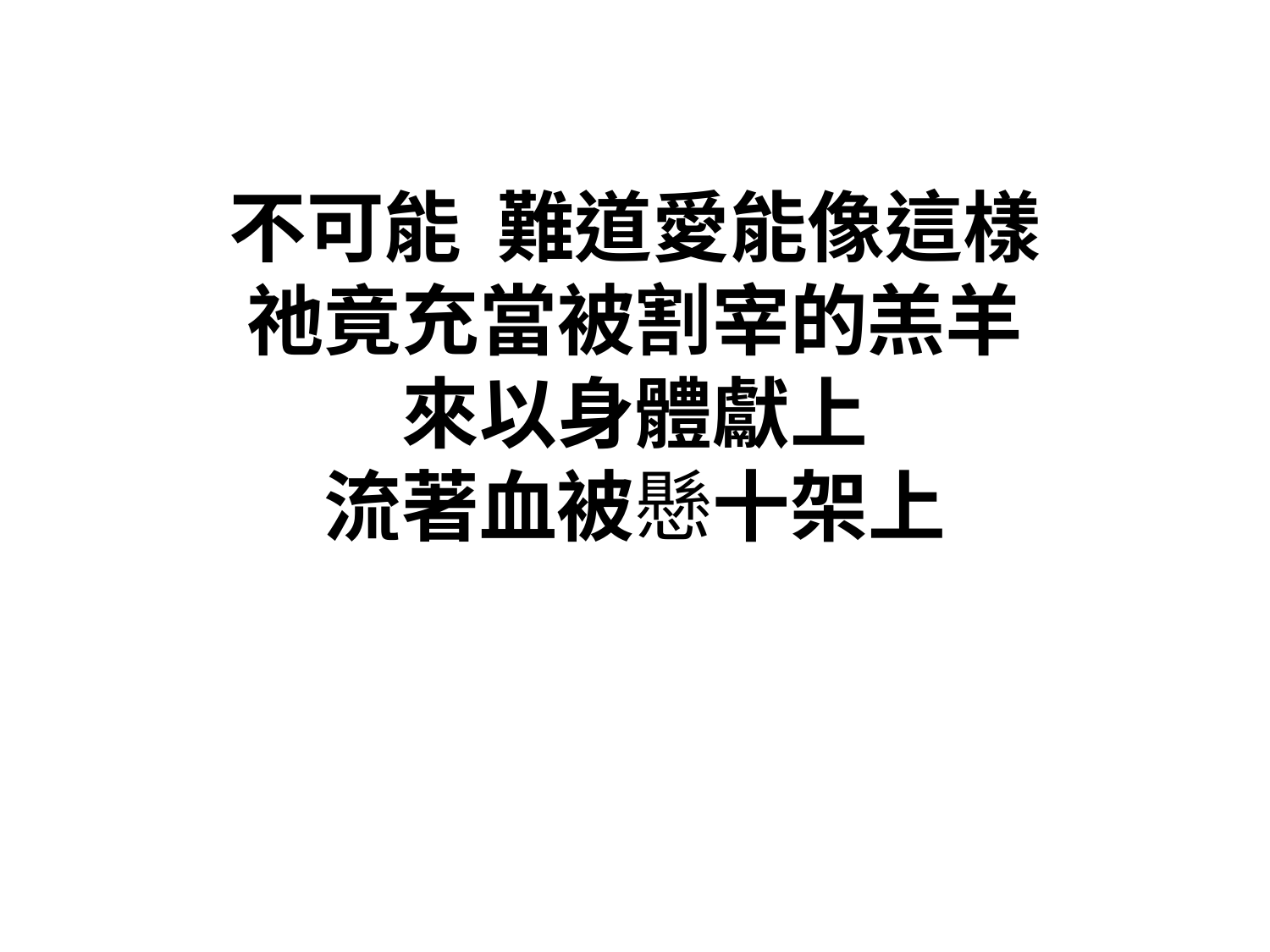

# 不可能  難道愛能像這樣 祂竟充當被割宰的羔羊 來以身體獻上 流著血被懸十架上